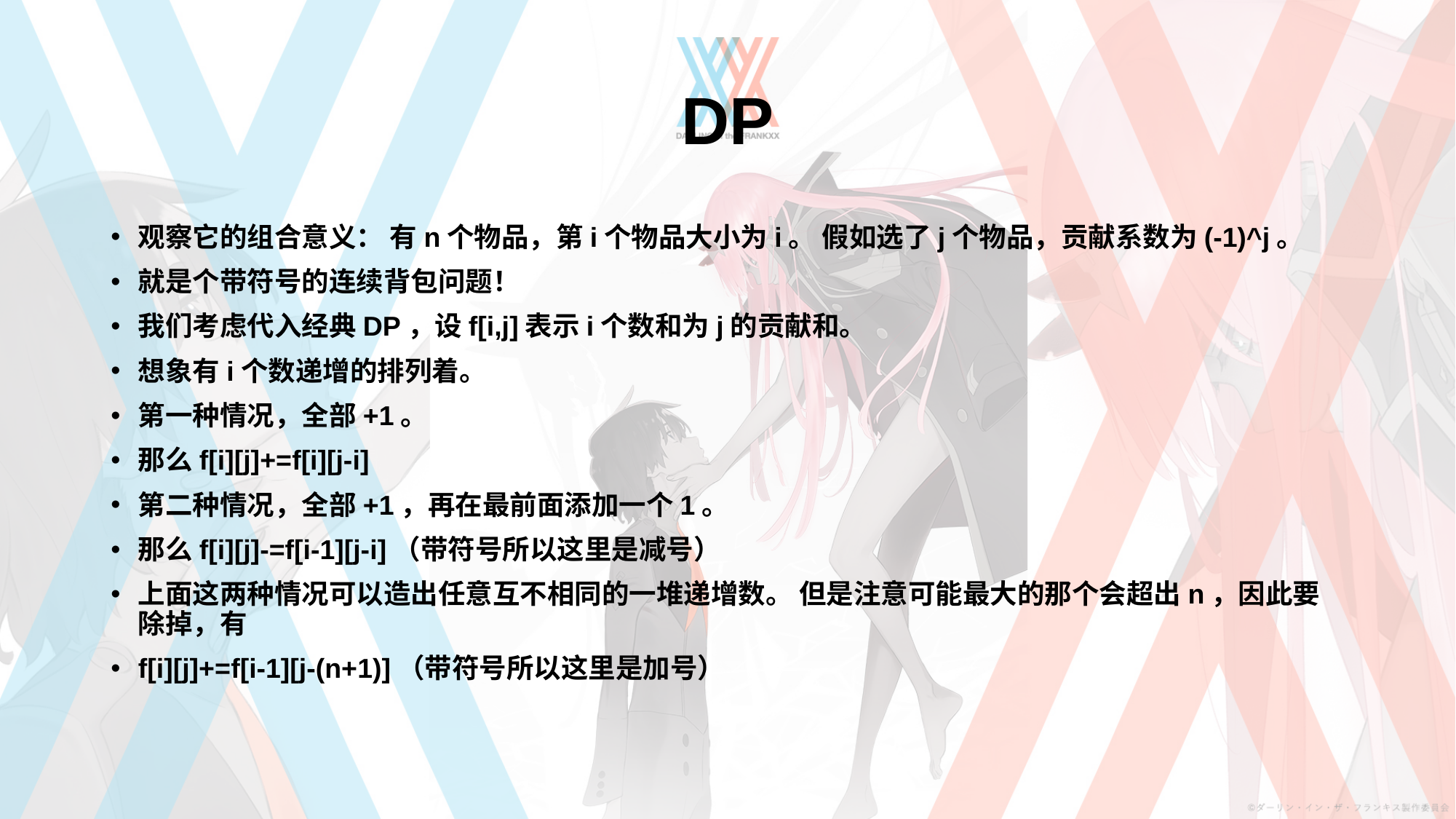

# DP
观察它的组合意义： 有n个物品，第i个物品大小为i。 假如选了j个物品，贡献系数为(-1)^j。
就是个带符号的连续背包问题！
我们考虑代入经典DP，设f[i,j]表示i个数和为j的贡献和。
想象有i个数递增的排列着。
第一种情况，全部+1。
那么f[i][j]+=f[i][j-i]
第二种情况，全部+1，再在最前面添加一个1。
那么f[i][j]-=f[i-1][j-i]（带符号所以这里是减号）
上面这两种情况可以造出任意互不相同的一堆递增数。 但是注意可能最大的那个会超出n，因此要除掉，有
f[i][j]+=f[i-1][j-(n+1)]（带符号所以这里是加号）